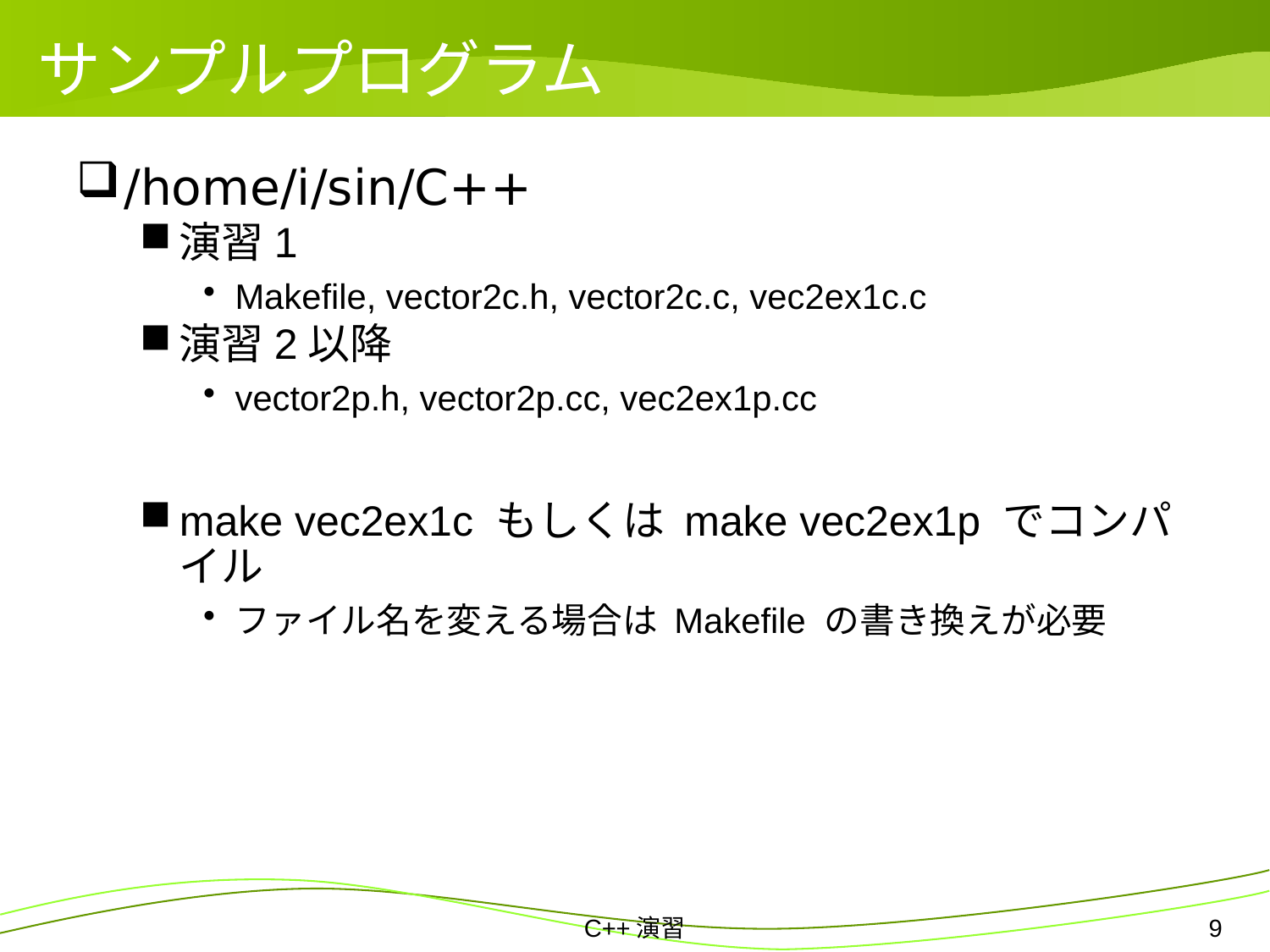

# サンプルプログラム
/home/i/sin/C++
演習1
Makefile, vector2c.h, vector2c.c, vec2ex1c.c
演習2以降
vector2p.h, vector2p.cc, vec2ex1p.cc

make vec2ex1c もしくは make vec2ex1p でコンパイル
ファイル名を変える場合は Makefile の書き換えが必要
C++演習
9